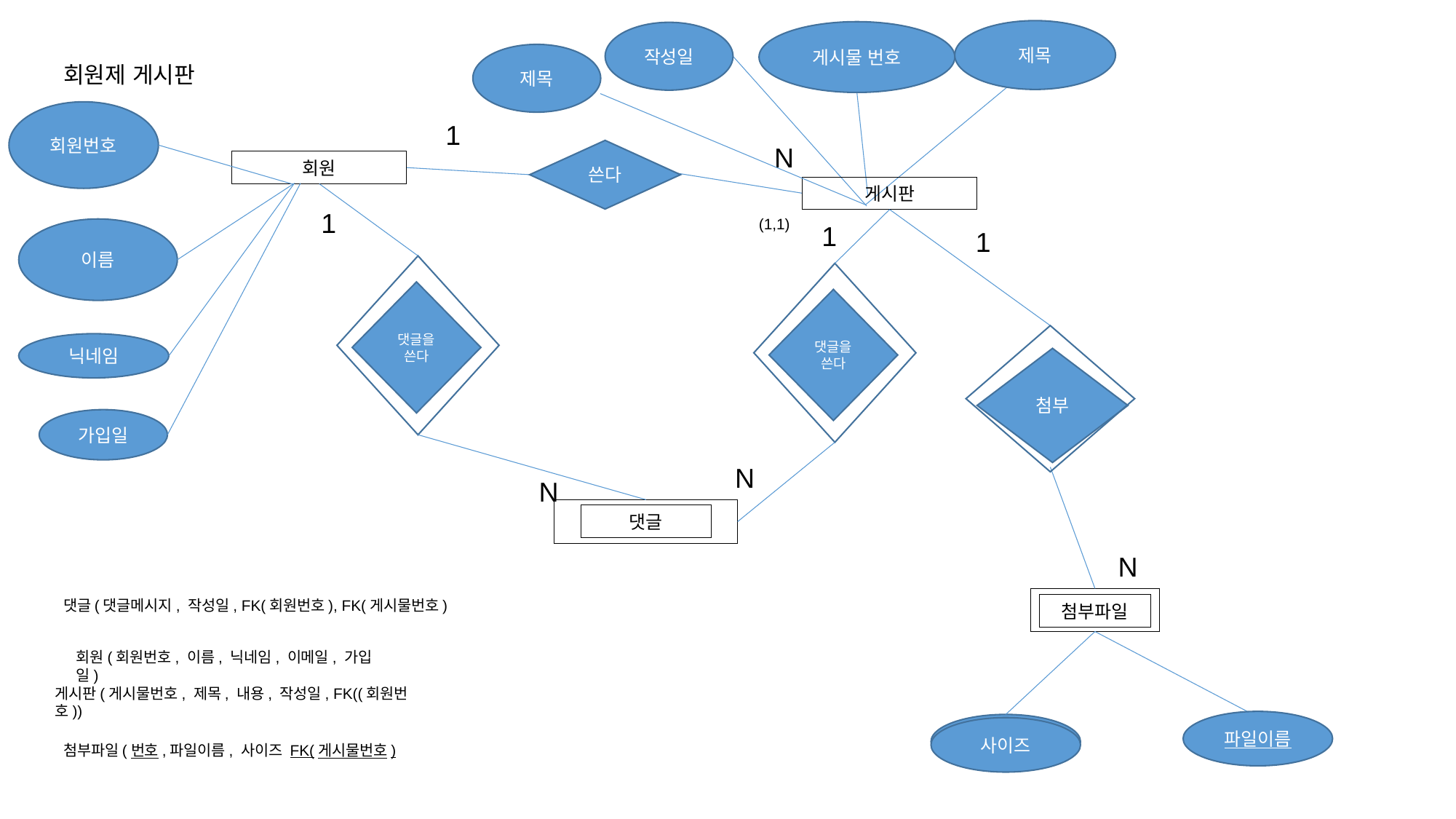

제목
게시물 번호
작성일
제목
회원제 게시판
회원번호
1
N
쓴다
회원
게시판
1
(1,1)
1
이름
1

댓글을 쓴다

댓글을 쓴다

닉네임
첨부
가입일
N
N

댓글
N

댓글(댓글메시지, 작성일, FK(회원번호), FK(게시물번호)
첨부파일
회원(회원번호, 이름, 닉네임, 이메일, 가입일)
게시판(게시물번호, 제목, 내용, 작성일, FK((회원번호))
파일이름
사이즈
사이즈
첨부파일(번호,파일이름, 사이즈 FK(게시물번호)